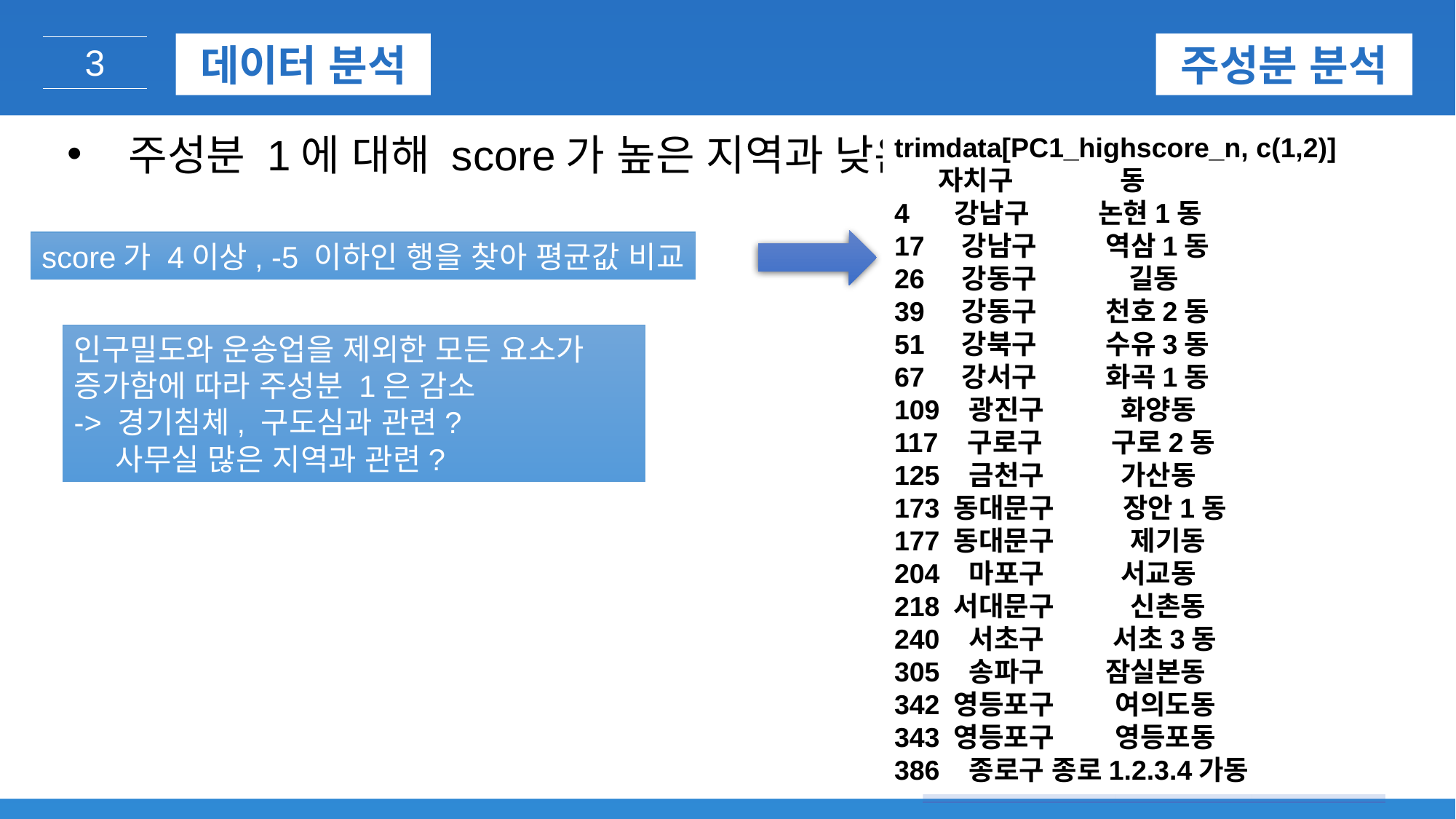

데이터 분석
주성분 분석
3

trimdata[PC1_highscore_n, c(1,2)]
      자치구              동
4     강남구         논현1동
17    강남구         역삼1동
26    강동구            길동
39    강동구         천호2동
51    강북구         수유3동
67    강서구         화곡1동
109   광진구          화양동
117   구로구         구로2동
125   금천구          가산동
173 동대문구         장안1동
177 동대문구          제기동
204   마포구          서교동
218 서대문구          신촌동
240   서초구         서초3동
305   송파구        잠실본동
342 영등포구        여의도동
343 영등포구        영등포동
386   종로구 종로1.2.3.4가동
주성분 1에 대해 score가 높은 지역과 낮은 지역 데이터 비교 분석
|  | High sccore | Low score |
| --- | --- | --- |
| 총.가구수 | -1.289 | 1.223 |
| 면적 | -0.382 | 0.742 |
| 인구밀도 | -0.492 | -0.248 |
| 총.수급자 | -1.255 | 0.448 |
| 운송업 | -0.470 | 0.182 |
| 부동산중개업 | -0.815 | 2.107 |
| 의류점 | -0.400 | 1.036 |
| 기타주점업 | -0.928 | 2.795 |
| 두발미용업 | -1.282 | 1.916 |
| 슈퍼마켓 | -0.894 | 2.126 |
| 세탁업 | -1.410 | 1.758 |
| 노래방운영업 | -0.979 | 2.241 |
| 치킨.전문점 | -1.315 | 2.100 |
| 당구장.운영업 | -1.054 | 2.339 |
| 식음료판매.편의점업 | -2.024 | 1.788 |
| … | … | … |

score가 4이상, -5 이하인 행을 찾아 평균값 비교
인구밀도와 운송업을 제외한 모든 요소가
증가함에 따라 주성분 1은 감소
-> 경기침체, 구도심과 관련?
    사무실 많은 지역과 관련?